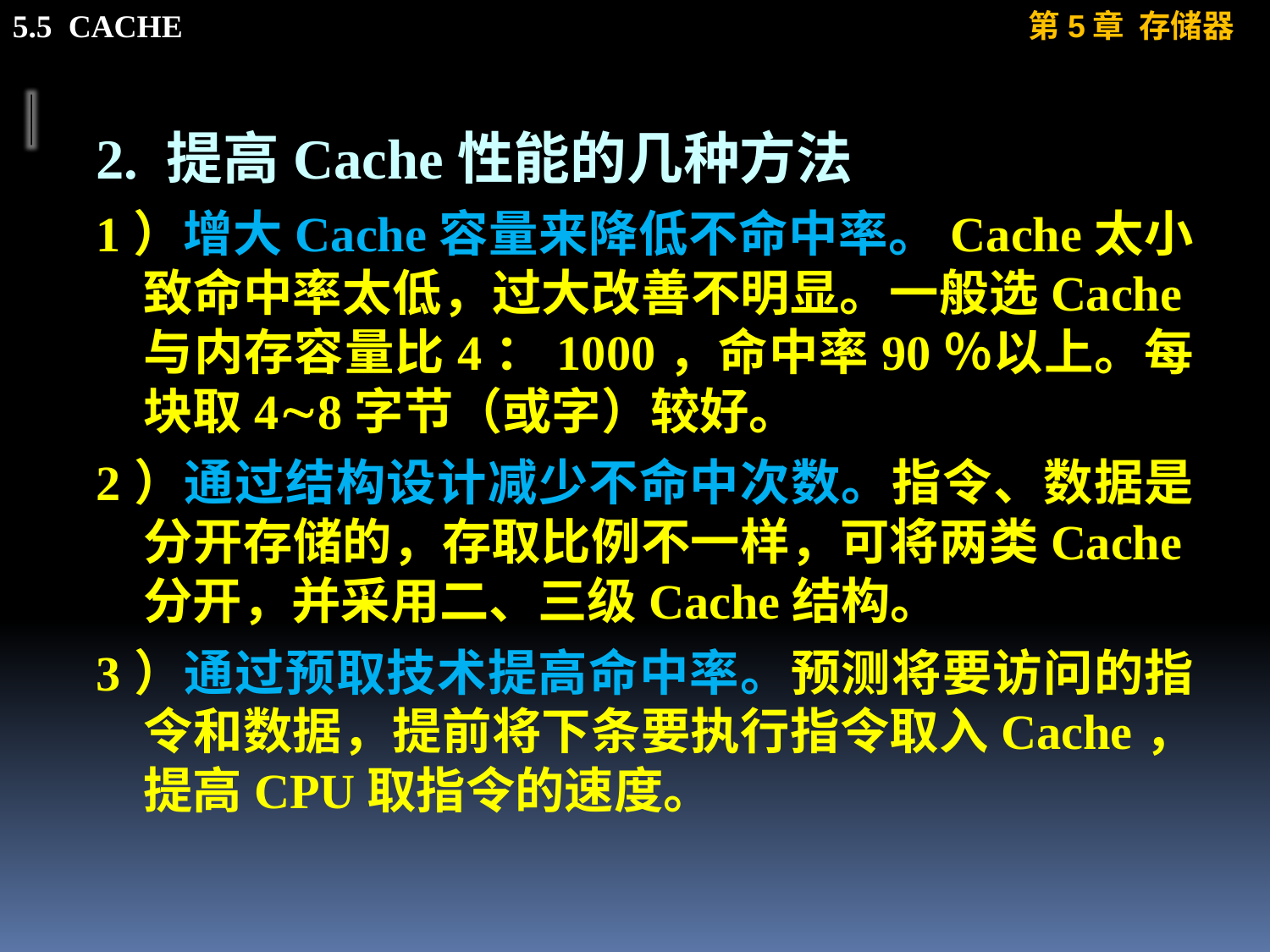

2. 提高Cache性能的几种方法
1）增大Cache容量来降低不命中率。Cache太小致命中率太低，过大改善不明显。一般选Cache与内存容量比4：1000，命中率90％以上。每块取4∼8字节（或字）较好。
2）通过结构设计减少不命中次数。指令、数据是分开存储的，存取比例不一样，可将两类Cache分开，并采用二、三级Cache结构。
3）通过预取技术提高命中率。预测将要访问的指令和数据，提前将下条要执行指令取入Cache，提高CPU取指令的速度。